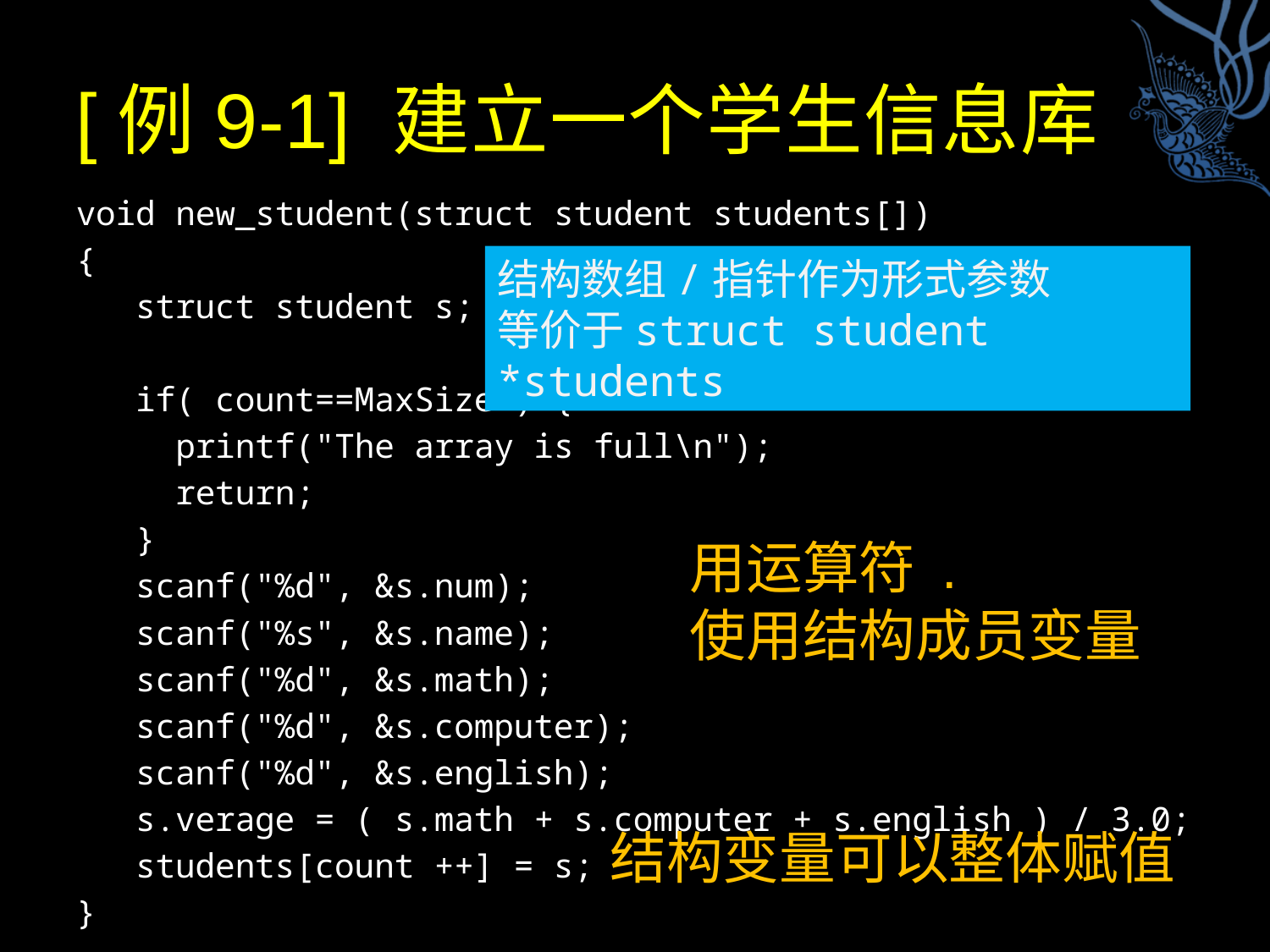

# [例9-1] 建立一个学生信息库
void new_student(struct student students[])
{
   struct student s;

   if( count==MaxSize ) {
     printf("The array is full\n");
     return;
   }
   scanf("%d", &s.num);
   scanf("%s", &s.name);
   scanf("%d", &s.math);
   scanf("%d", &s.computer);
   scanf("%d", &s.english);
   s.verage = ( s.math + s.computer + s.english ) / 3.0;
   students[count ++] = s;
}

结构数组/指针作为形式参数
等价于struct student *students
用运算符 .
使用结构成员变量
结构变量可以整体赋值